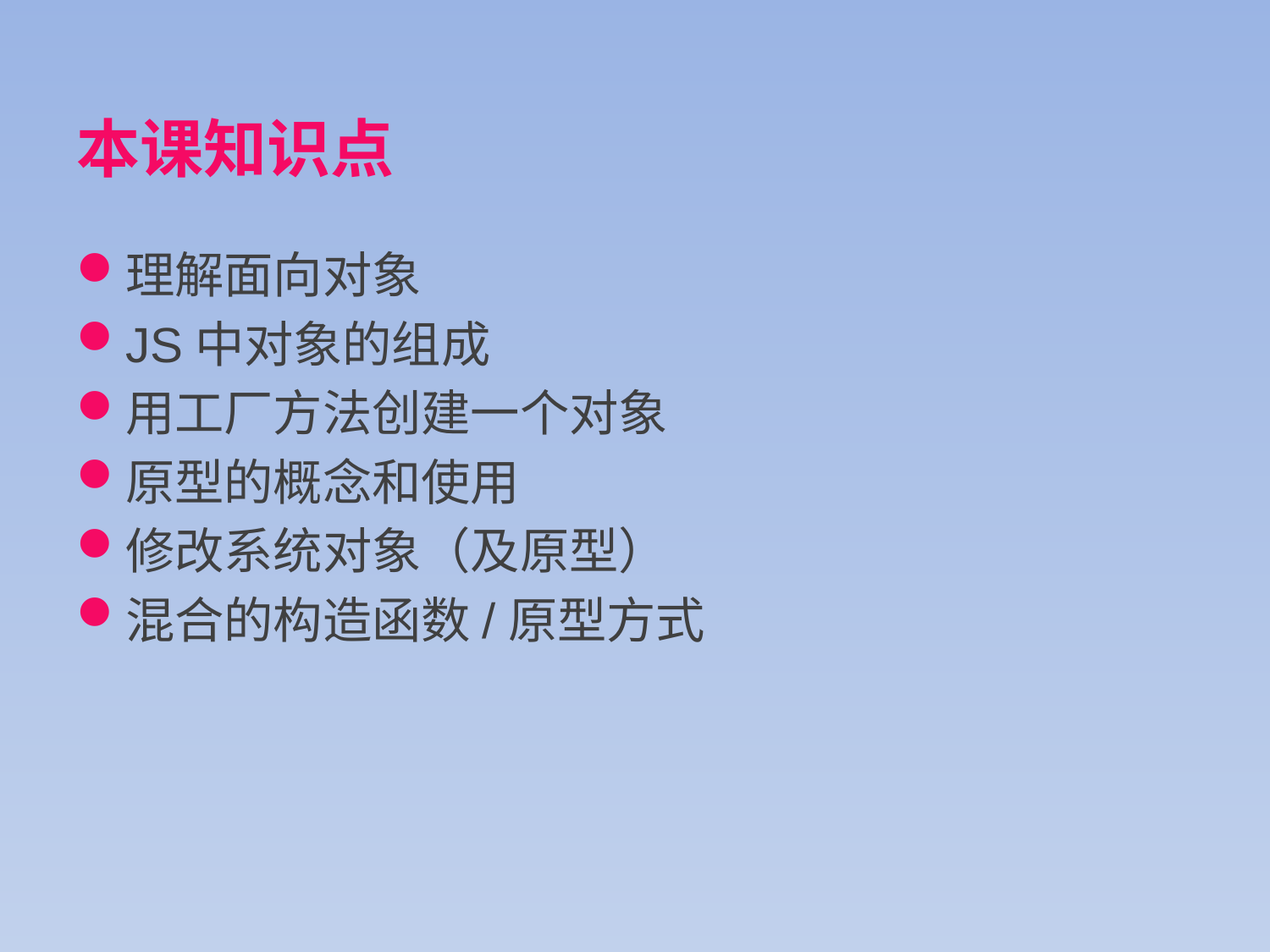

# 本课知识点
理解面向对象
JS中对象的组成
用工厂方法创建一个对象
原型的概念和使用
修改系统对象（及原型）
混合的构造函数/原型方式